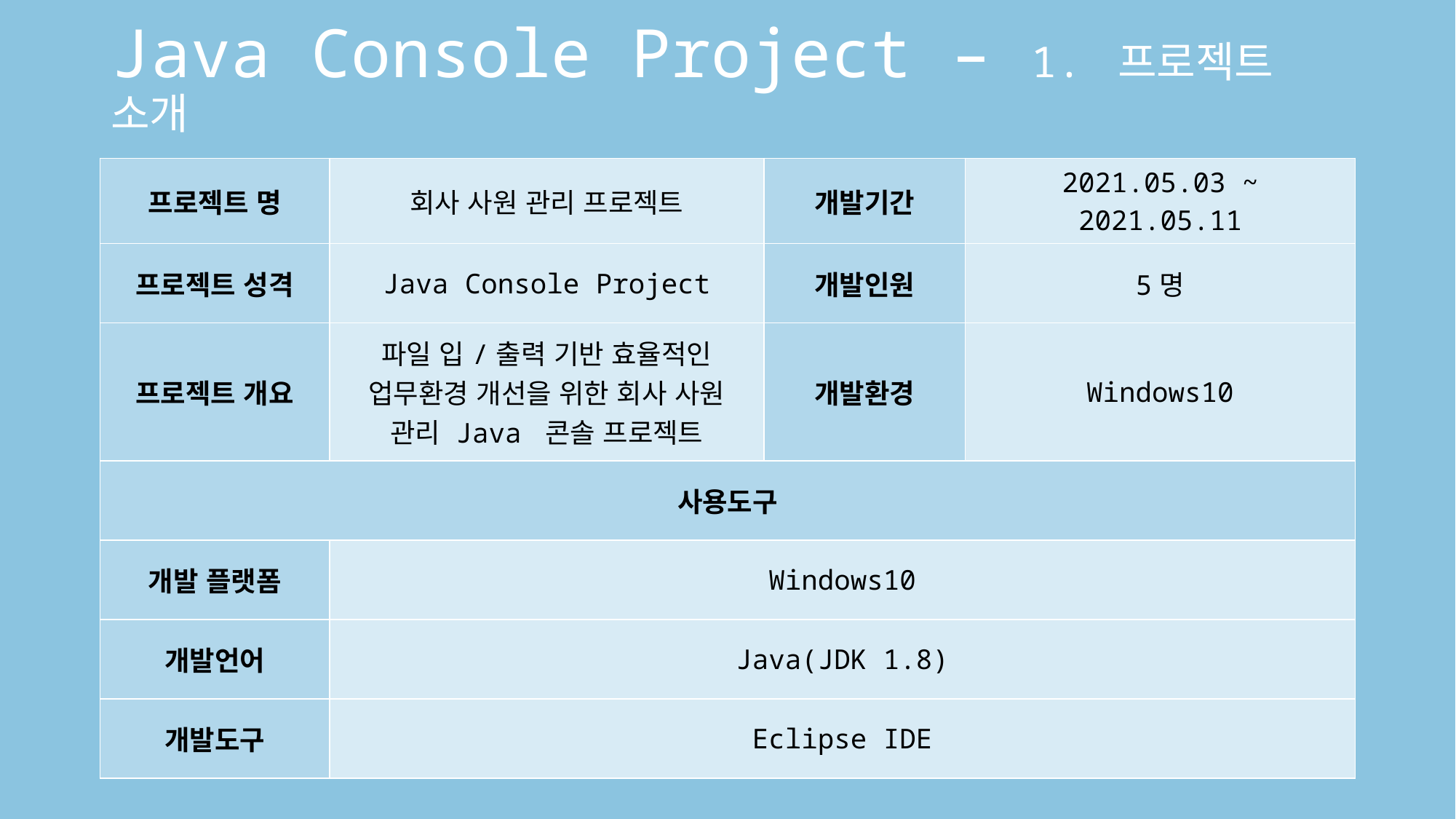

# Java Console Project – 1. 프로젝트 소개
| 프로젝트 명 | 회사 사원 관리 프로젝트 | 개발기간 | 2021.05.03 ~ 2021.05.11 |
| --- | --- | --- | --- |
| 프로젝트 성격 | Java Console Project | 개발인원 | 5명 |
| 프로젝트 개요 | 파일 입/출력 기반 효율적인 업무환경 개선을 위한 회사 사원 관리 Java 콘솔 프로젝트 | 개발환경 | Windows10 |
| 사용도구 |  |  |  |
| 개발 플랫폼 | Windows10 |  |  |
| 개발언어 | Java(JDK 1.8) |  |  |
| 개발도구 | Eclipse IDE |  |  |